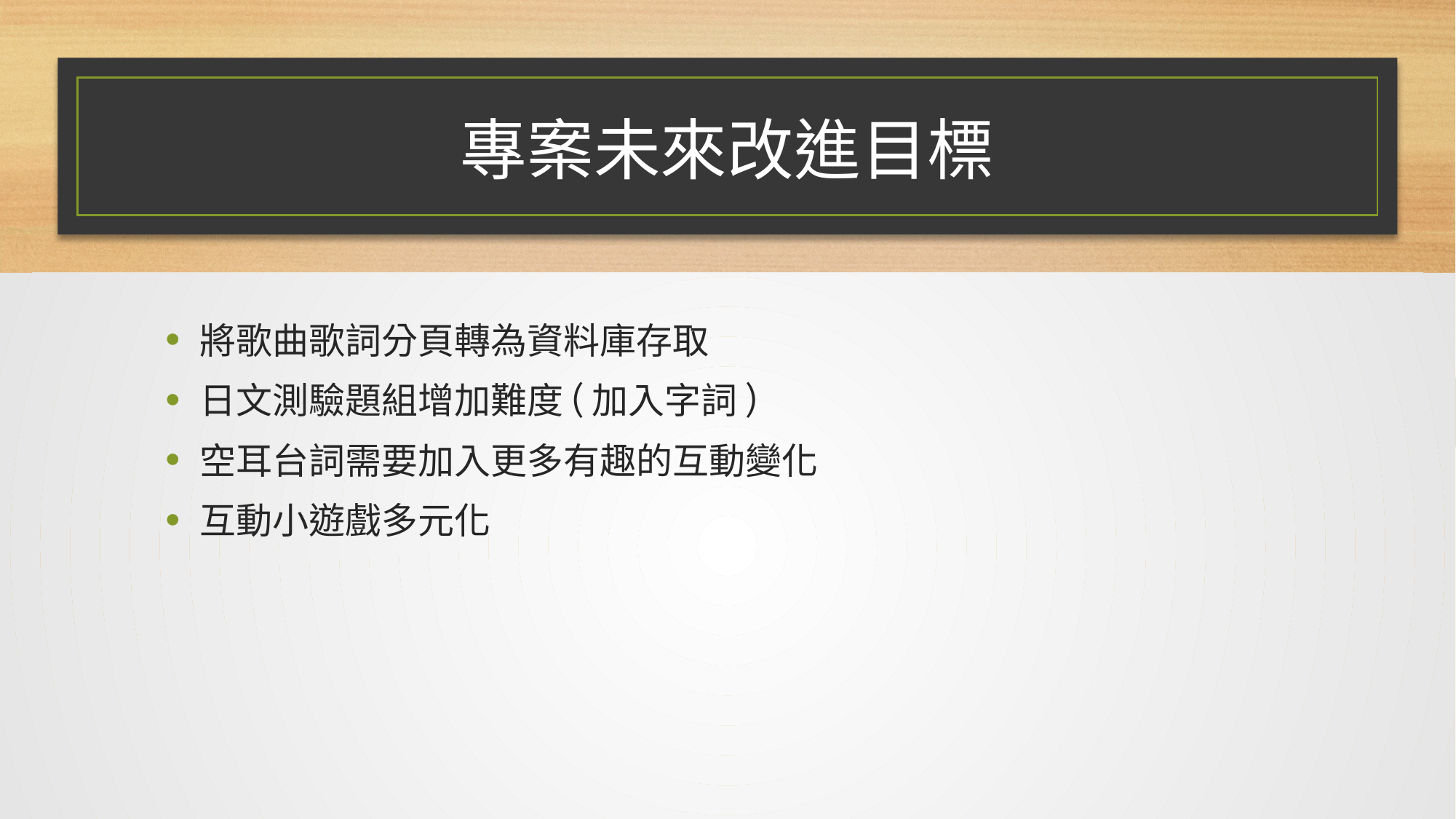

# 專案未來改進目標

將歌曲歌詞分頁轉為資料庫存取
日文測驗題組增加難度(加入字詞)
空耳台詞需要加入更多有趣的互動變化
互動小遊戲多元化